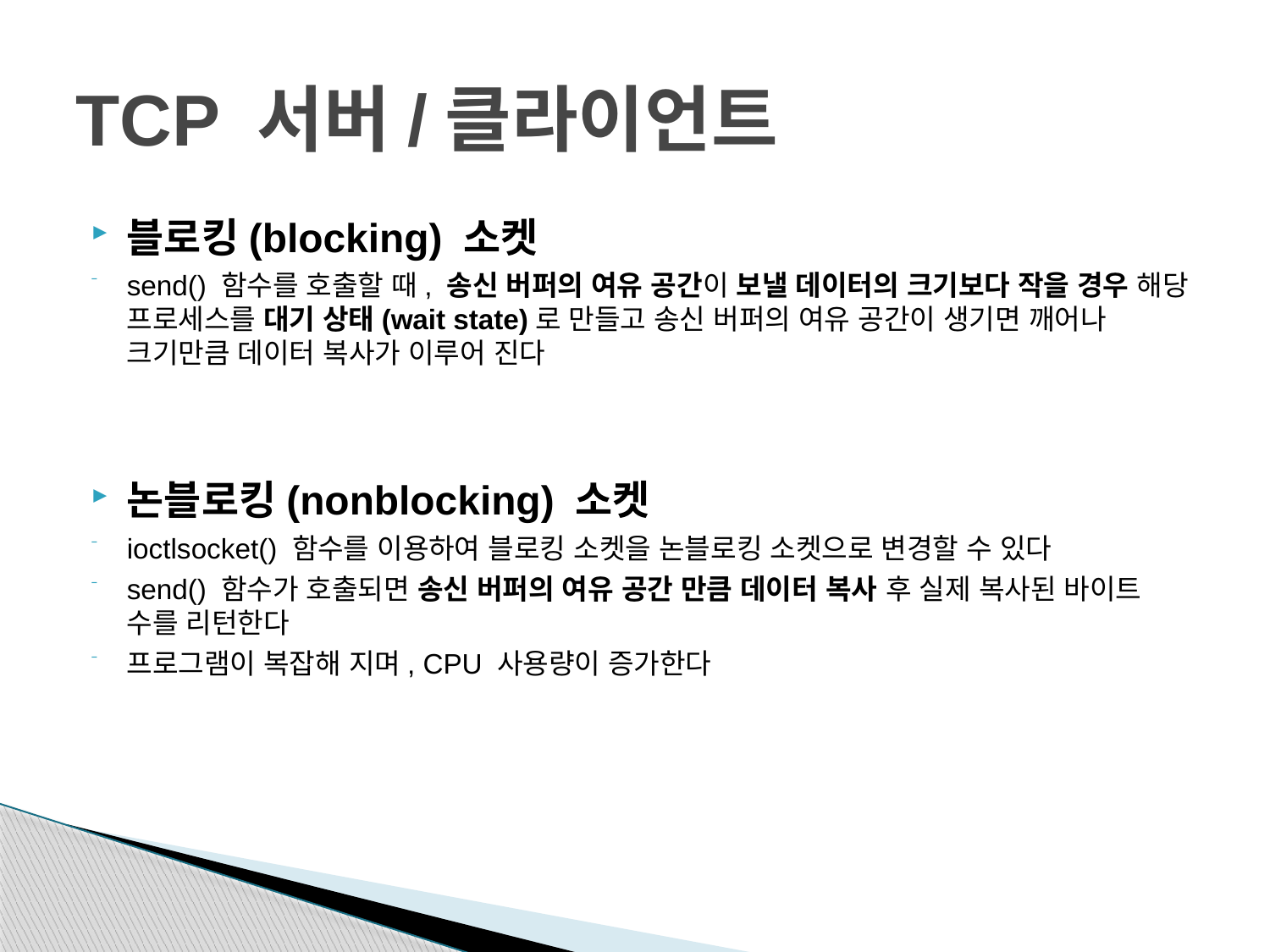

# TCP 서버/클라이언트
블로킹(blocking) 소켓
send() 함수를 호출할 때, 송신 버퍼의 여유 공간이 보낼 데이터의 크기보다 작을 경우 해당 프로세스를 대기 상태(wait state)로 만들고 송신 버퍼의 여유 공간이 생기면 깨어나 크기만큼 데이터 복사가 이루어 진다

논블로킹(nonblocking) 소켓
ioctlsocket() 함수를 이용하여 블로킹 소켓을 논블로킹 소켓으로 변경할 수 있다
send() 함수가 호출되면 송신 버퍼의 여유 공간 만큼 데이터 복사 후 실제 복사된 바이트 수를 리턴한다
프로그램이 복잡해 지며, CPU 사용량이 증가한다